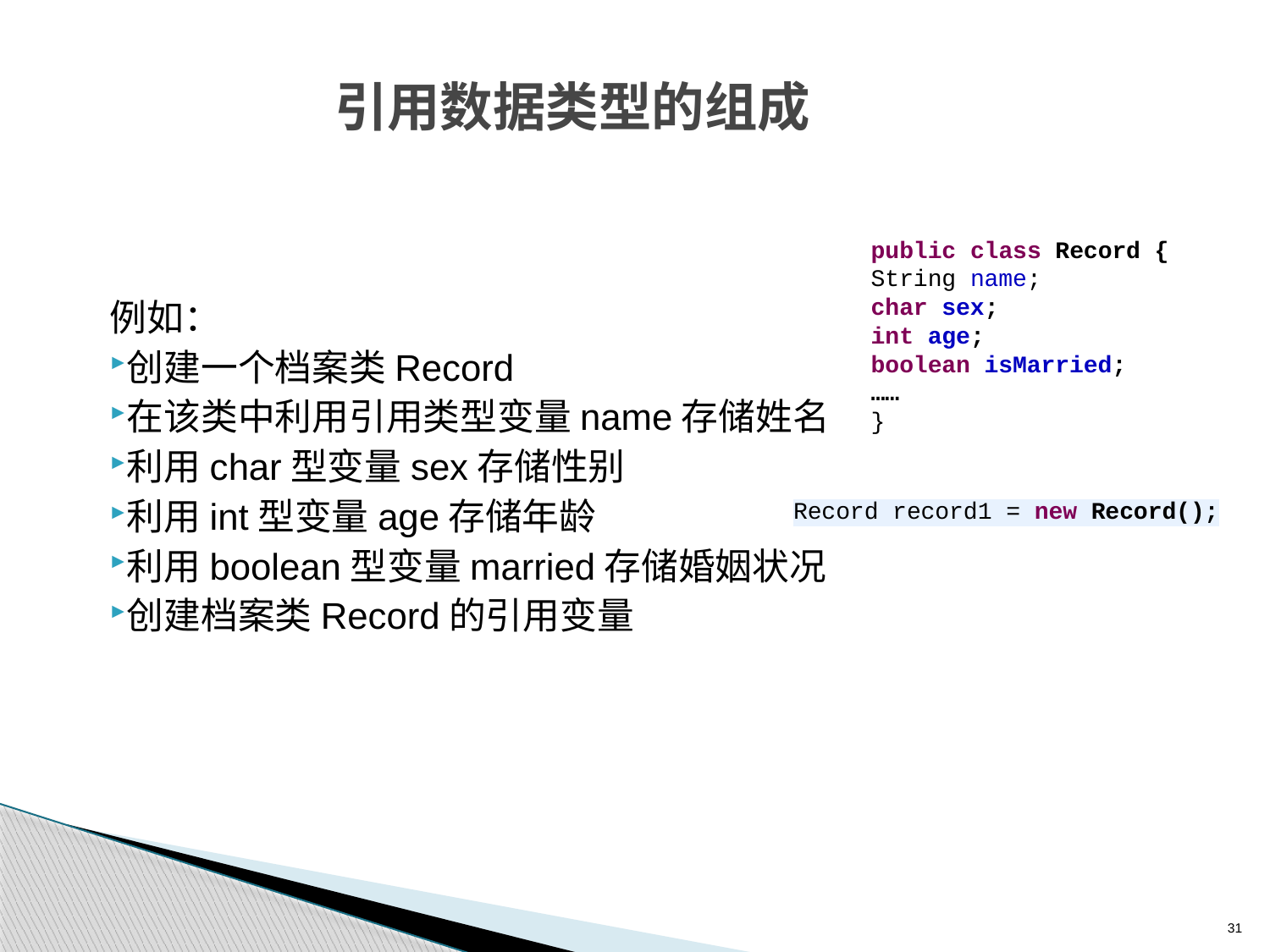

# 引用数据类型的组成
public class Record {
String name;
char sex;
int age;
boolean isMarried;
……
}
例如：
创建一个档案类Record
在该类中利用引用类型变量name存储姓名
利用char型变量sex存储性别
利用int型变量age存储年龄
利用boolean型变量married存储婚姻状况
创建档案类Record的引用变量
Record record1 = new Record();
31